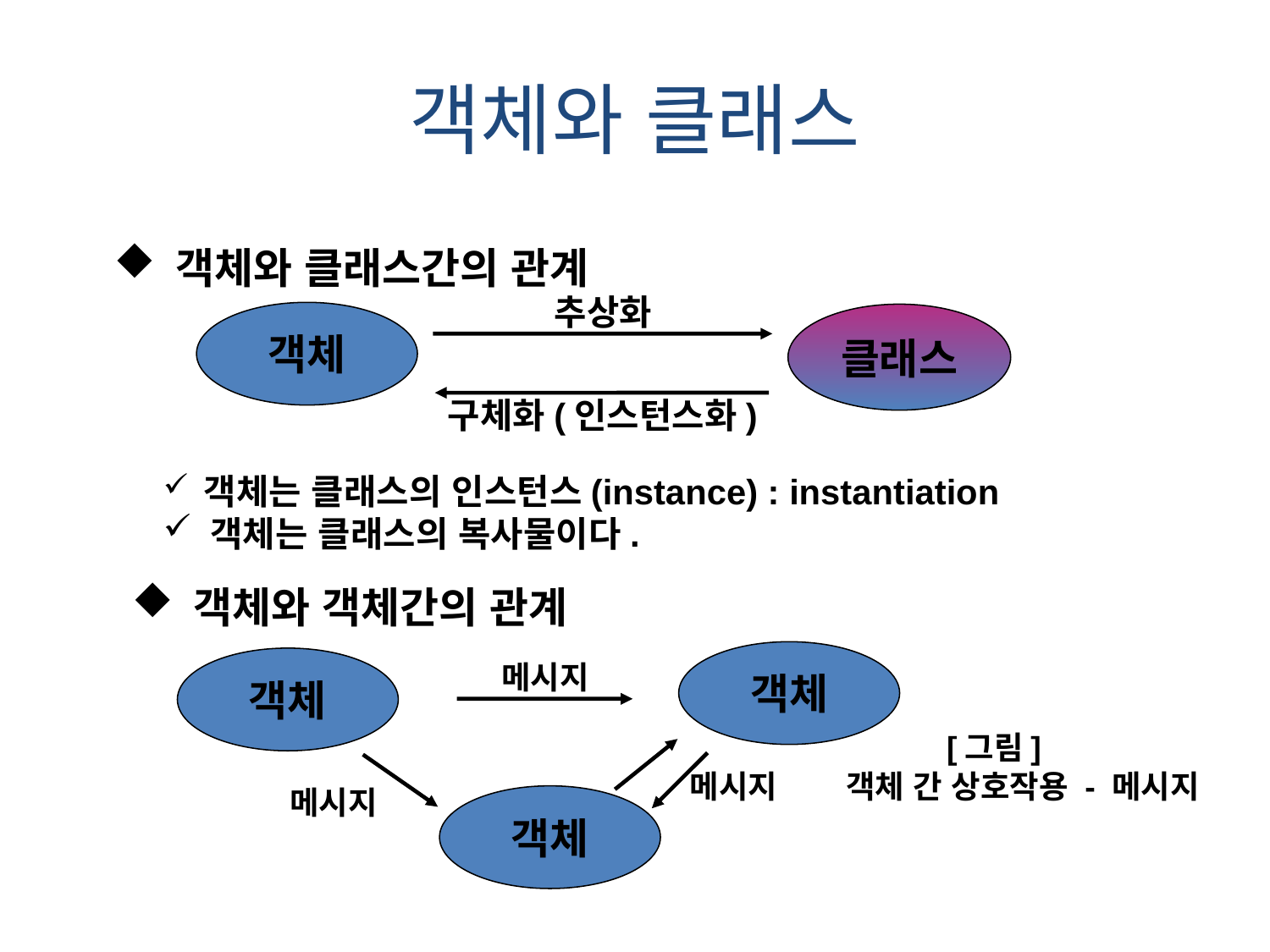

# 객체와 클래스
 객체와 클래스간의 관계
추상화
객체
클래스

구체화(인스턴스화)

 객체는 클래스의 인스턴스(instance) : instantiation
 객체는 클래스의 복사물이다.
 객체와 객체간의 관계
객체
객체
메시지

            [그림]
 객체 간 상호작용 - 메시지

메시지
메시지
객체